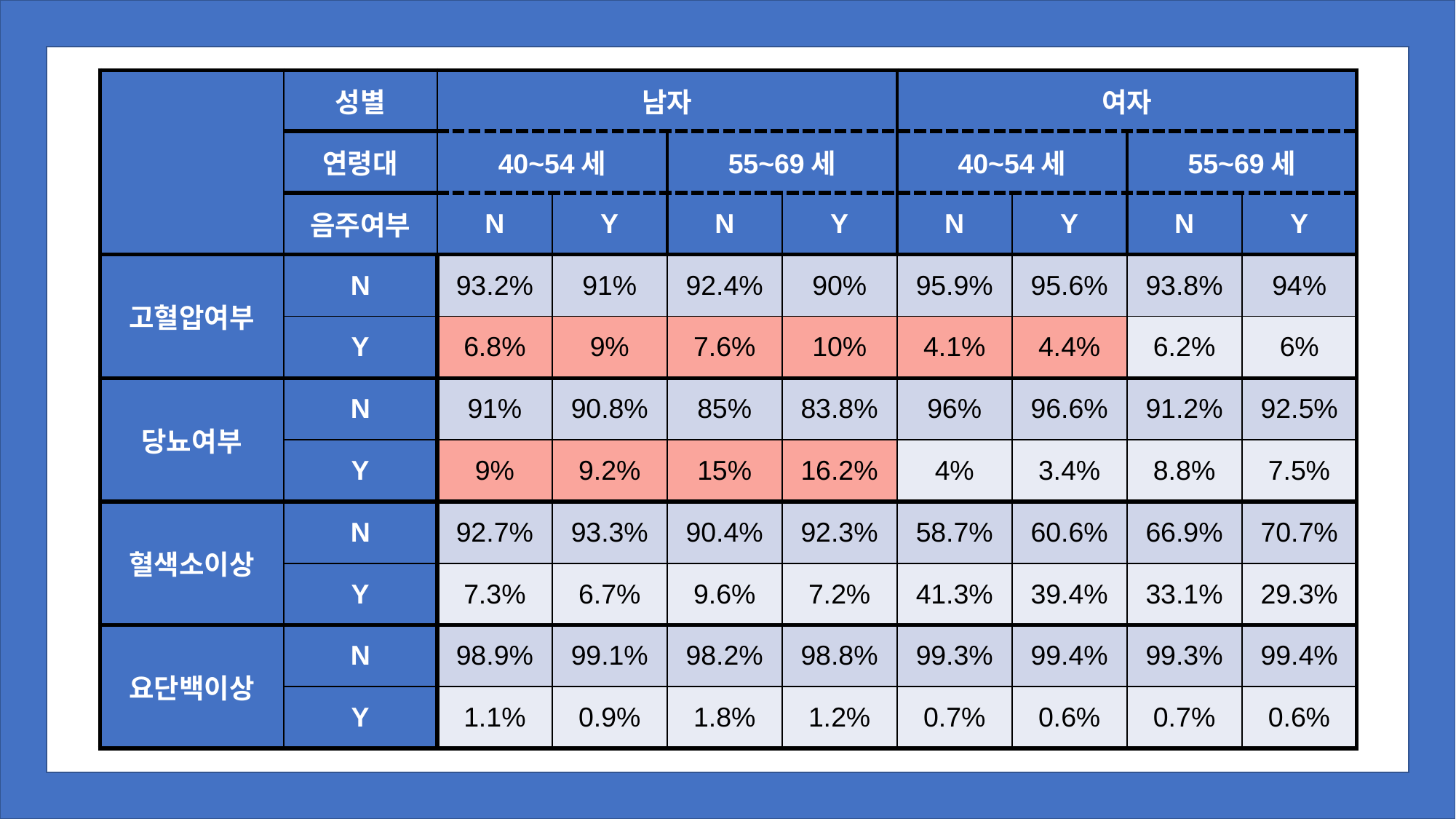

|  | 성별 | 남자 |  |  |  | 여자 |  |  |  |
| --- | --- | --- | --- | --- | --- | --- | --- | --- | --- |
|  | 연령대 | 40~54세 |  | 55~69세 |  | 40~54세 |  | 55~69세 |  |
|  | 음주여부 | N | Y | N | Y | N | Y | N | Y |
| 고혈압여부 | N | 93.2% | 91% | 92.4% | 90% | 95.9% | 95.6% | 93.8% | 94% |
|  | Y | 6.8% | 9% | 7.6% | 10% | 4.1% | 4.4% | 6.2% | 6% |
| 당뇨여부 | N | 91% | 90.8% | 85% | 83.8% | 96% | 96.6% | 91.2% | 92.5% |
|  | Y | 9% | 9.2% | 15% | 16.2% | 4% | 3.4% | 8.8% | 7.5% |
| 혈색소이상 | N | 92.7% | 93.3% | 90.4% | 92.3% | 58.7% | 60.6% | 66.9% | 70.7% |
|  | Y | 7.3% | 6.7% | 9.6% | 7.2% | 41.3% | 39.4% | 33.1% | 29.3% |
| 요단백이상 | N | 98.9% | 99.1% | 98.2% | 98.8% | 99.3% | 99.4% | 99.3% | 99.4% |
|  | Y | 1.1% | 0.9% | 1.8% | 1.2% | 0.7% | 0.6% | 0.7% | 0.6% |